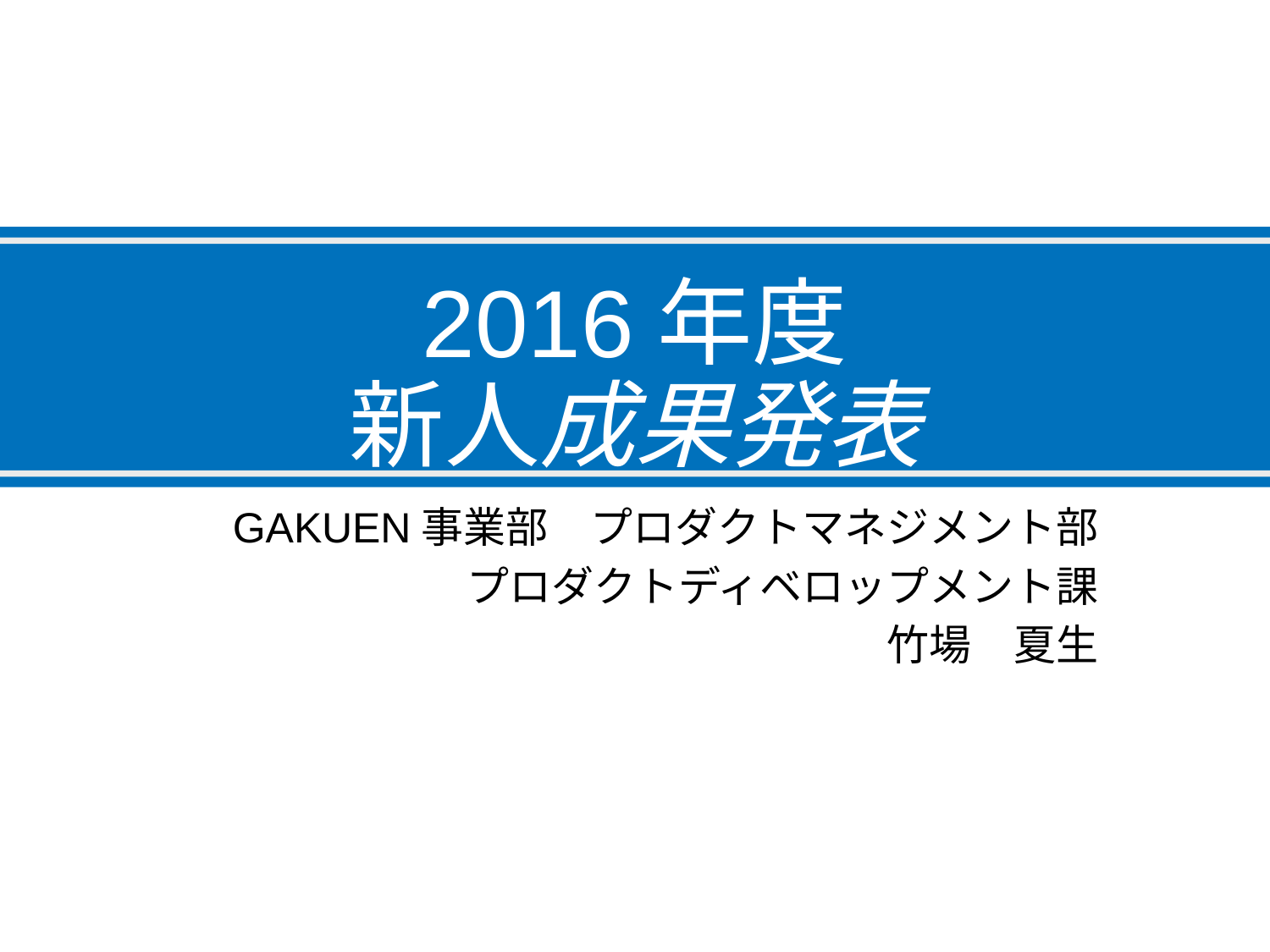

# 2016年度 新人成果発表

GAKUEN事業部　プロダクトマネジメント部
　プロダクトディベロップメント課
竹場　夏生